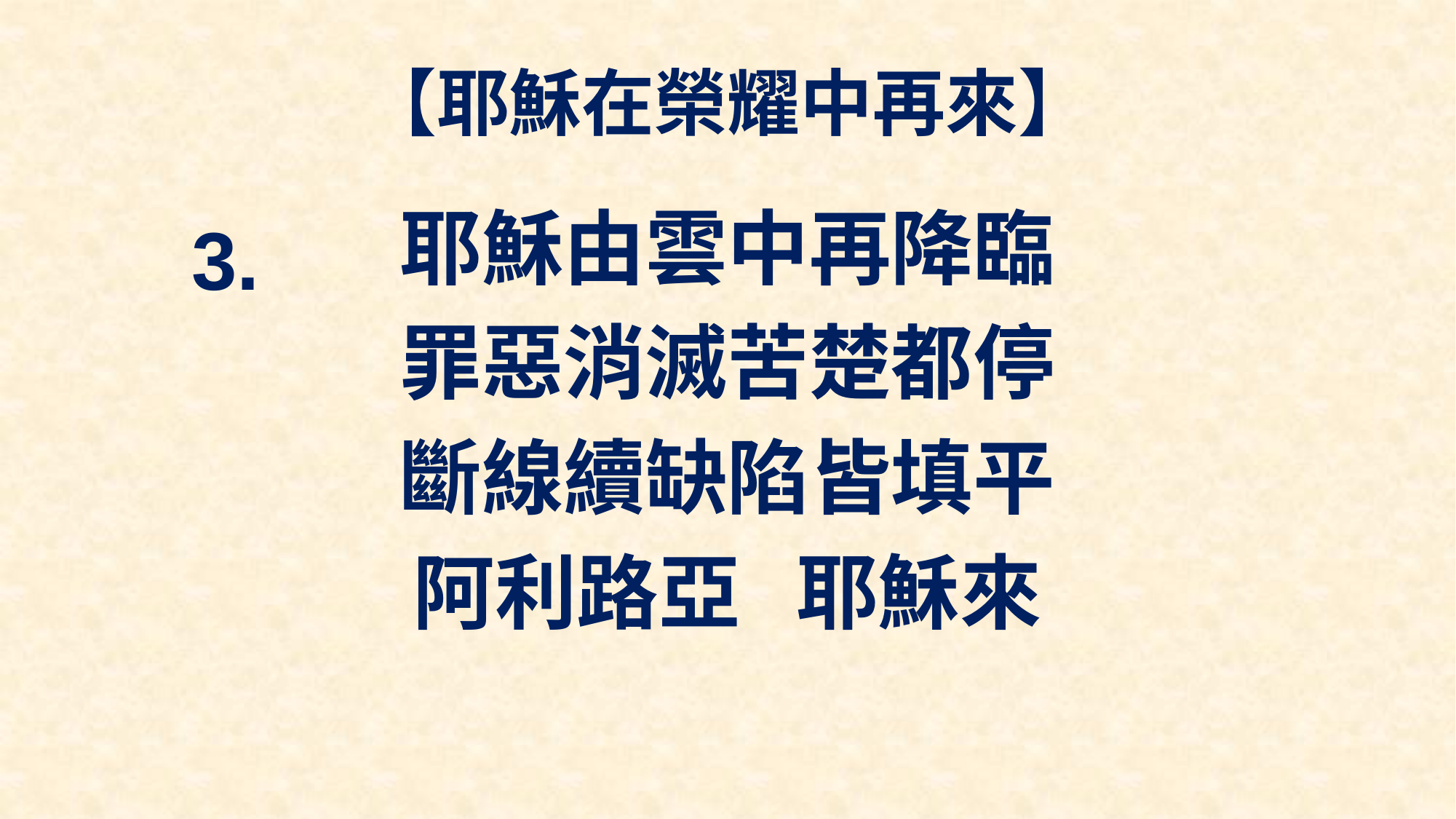

# 【耶穌在榮耀中再來】
耶穌由雲中再降臨
罪惡消滅苦楚都停
斷線續缺陷皆填平
阿利路亞   耶穌來
3.